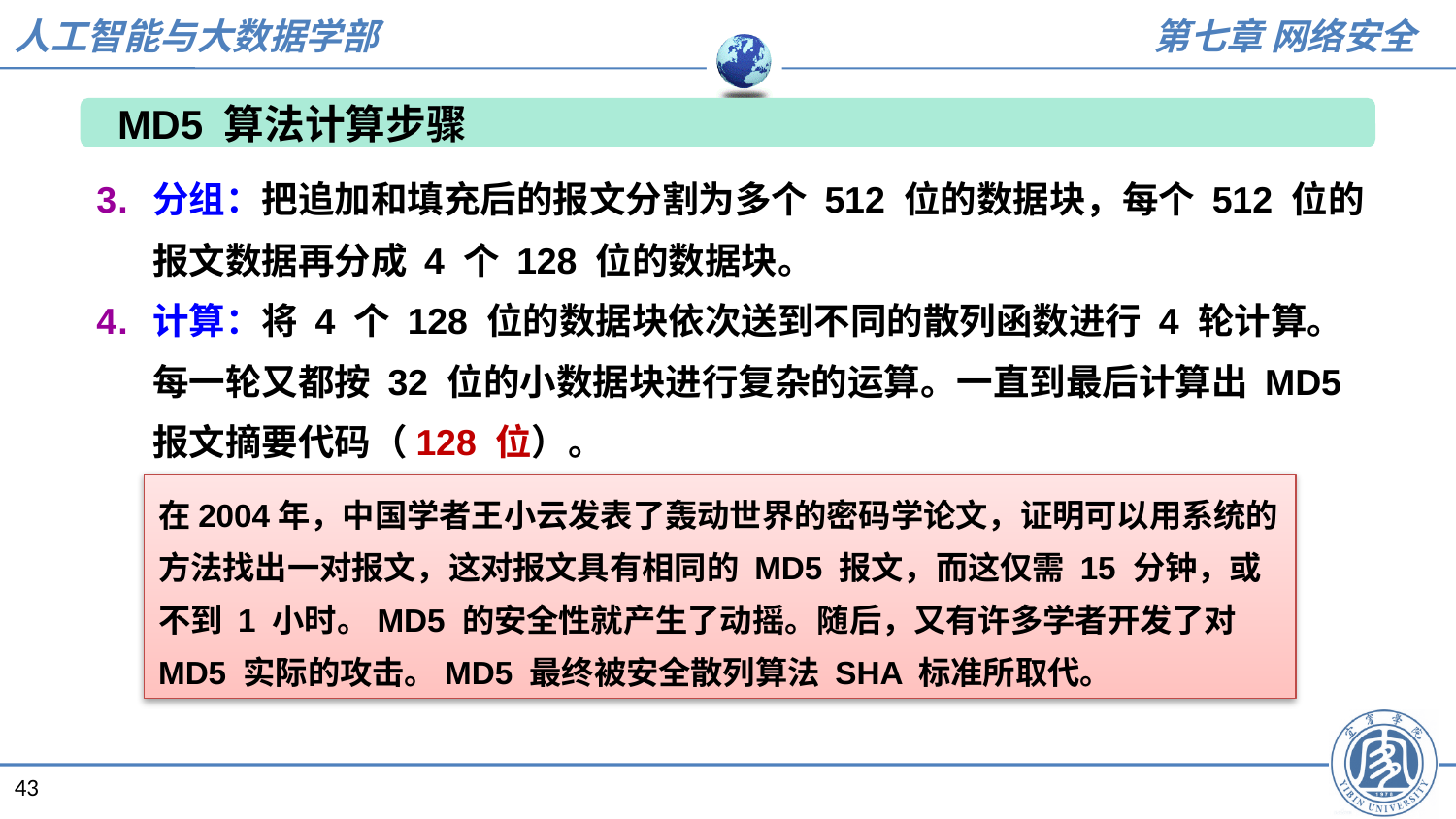

MD5 算法计算步骤

分组：把追加和填充后的报文分割为多个 512 位的数据块，每个 512 位的报文数据再分成 4 个 128 位的数据块。
计算：将 4 个 128 位的数据块依次送到不同的散列函数进行 4 轮计算。每一轮又都按 32 位的小数据块进行复杂的运算。一直到最后计算出 MD5 报文摘要代码（128 位）。
在2004年，中国学者王小云发表了轰动世界的密码学论文，证明可以用系统的方法找出一对报文，这对报文具有相同的 MD5 报文，而这仅需 15 分钟，或不到 1 小时。MD5 的安全性就产生了动摇。随后，又有许多学者开发了对 MD5 实际的攻击。MD5 最终被安全散列算法 SHA 标准所取代。
43